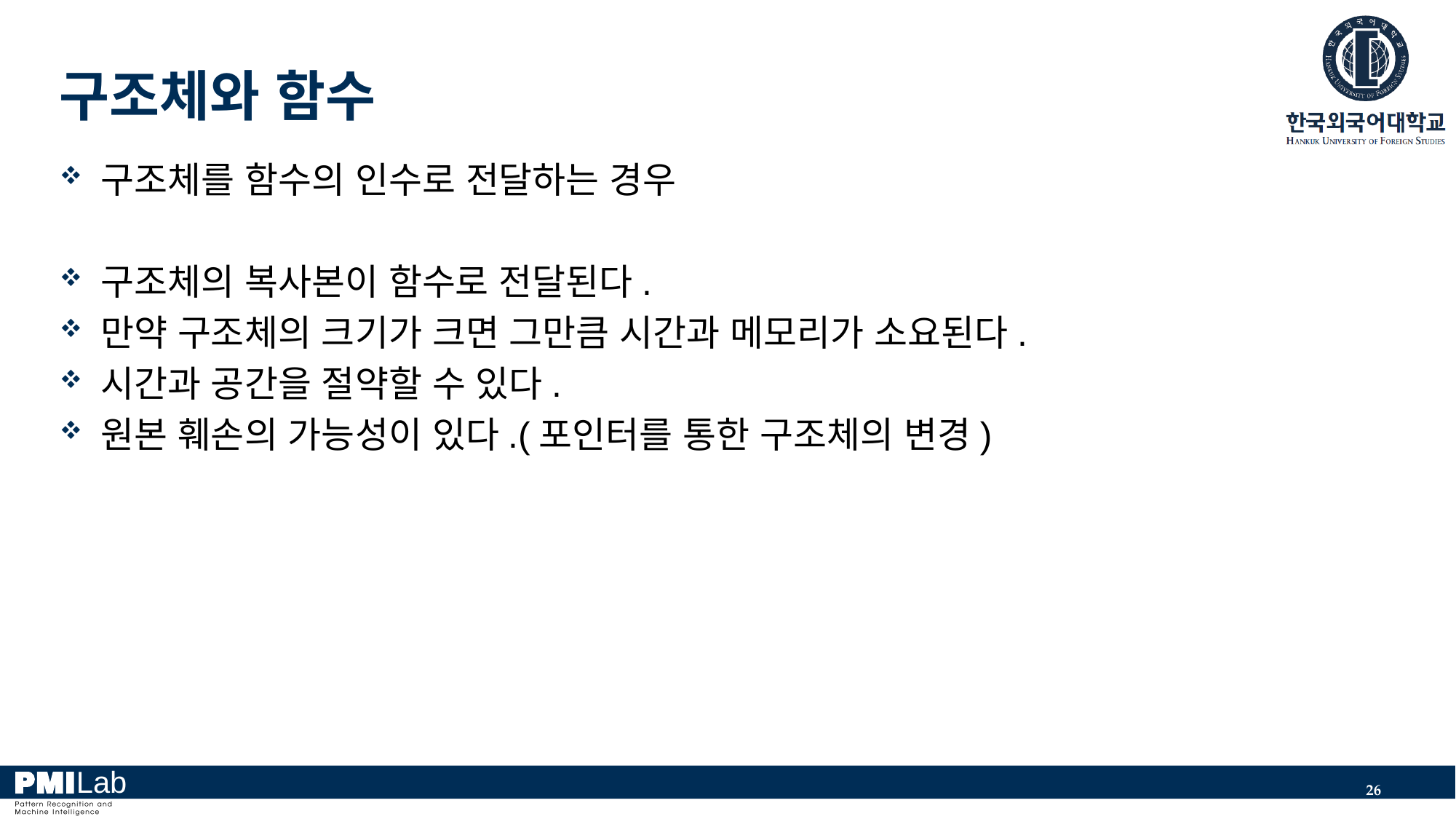

구조체와 함수
구조체를 함수의 인수로 전달하는 경우

구조체의 복사본이 함수로 전달된다.
만약 구조체의 크기가 크면 그만큼 시간과 메모리가 소요된다.
시간과 공간을 절약할 수 있다.
원본 훼손의 가능성이 있다.(포인터를 통한 구조체의 변경)

26